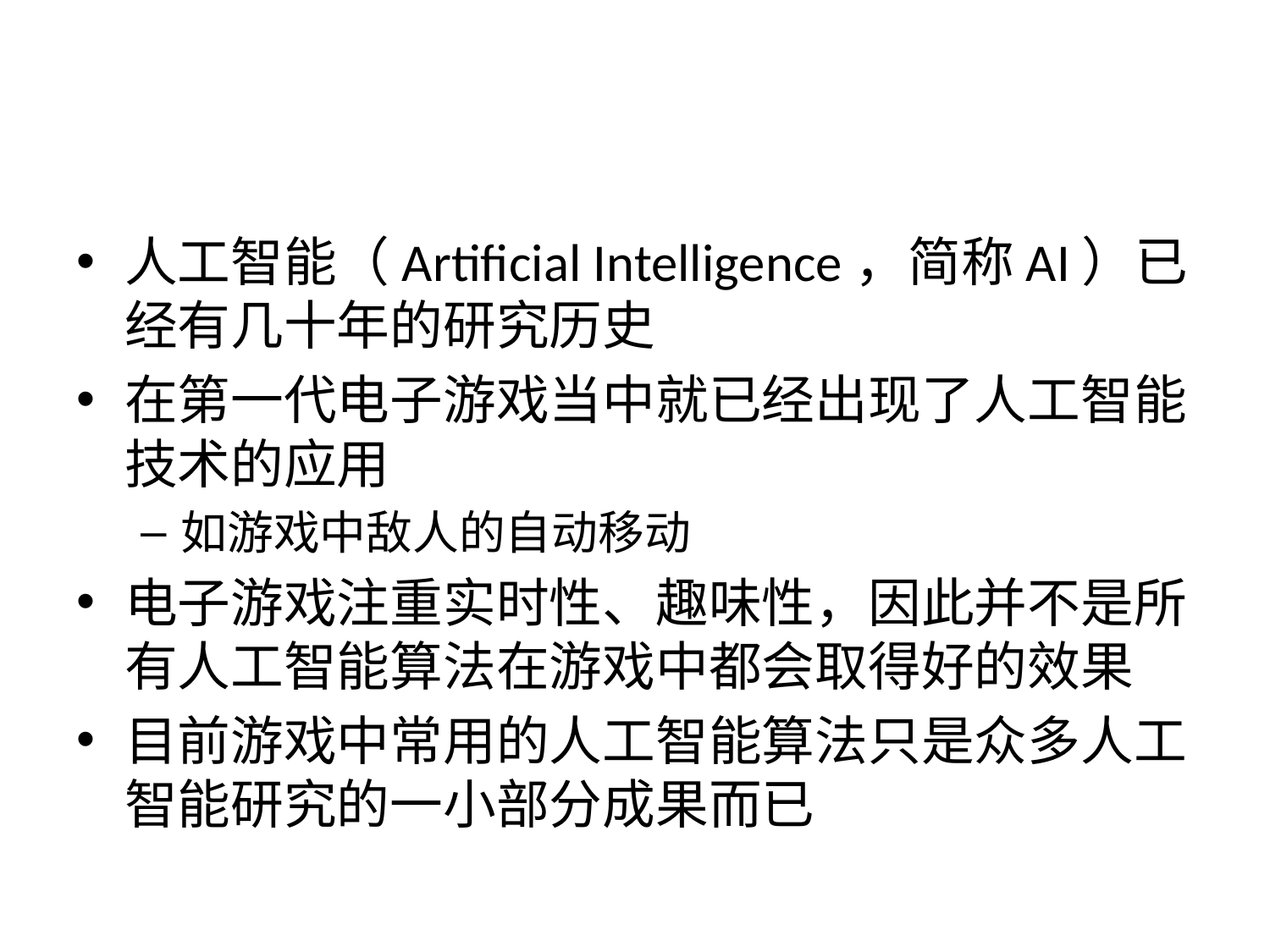

#
人工智能（Artificial Intelligence，简称AI）已经有几十年的研究历史
在第一代电子游戏当中就已经出现了人工智能技术的应用
如游戏中敌人的自动移动
电子游戏注重实时性、趣味性，因此并不是所有人工智能算法在游戏中都会取得好的效果
目前游戏中常用的人工智能算法只是众多人工智能研究的一小部分成果而已